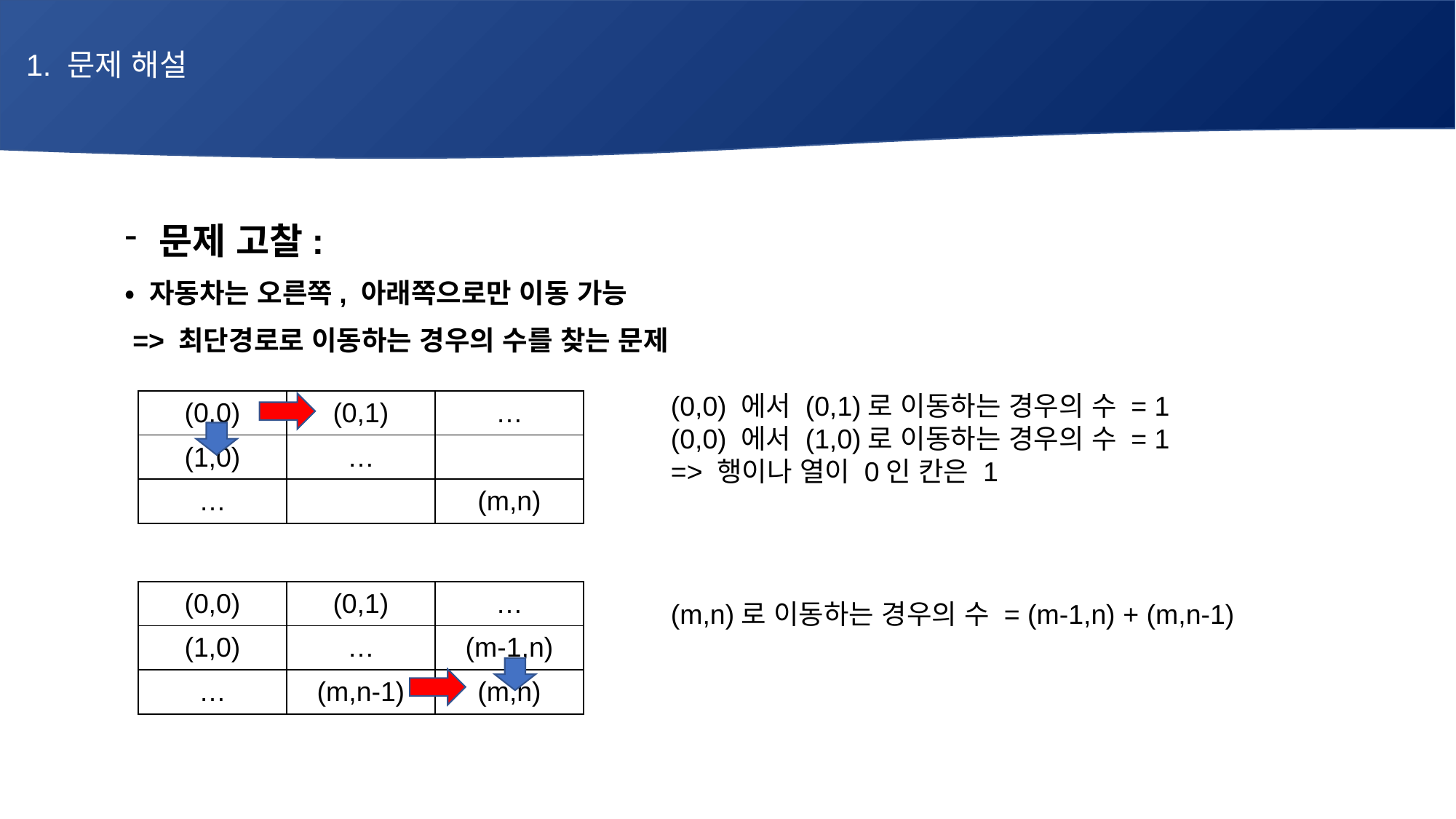

1. 문제 해설
# 매주 1 과제 LV2
문제 고찰:
• 자동차는 오른쪽, 아래쪽으로만 이동 가능
 => 최단경로로 이동하는 경우의 수를 찾는 문제

(0,0) 에서 (0,1)로 이동하는 경우의 수 = 1
(0,0) 에서 (1,0)로 이동하는 경우의 수 = 1
=> 행이나 열이 0인 칸은 1
| (0,0) | (0,1) | … |
| --- | --- | --- |
| (1,0) | … |  |
| … |  | (m,n) |

| (0,0) | (0,1) | … |
| --- | --- | --- |
| (1,0) | … | (m-1,n) |
| … | (m,n-1) | (m,n) |
(m,n)로 이동하는 경우의 수 = (m-1,n) + (m,n-1)